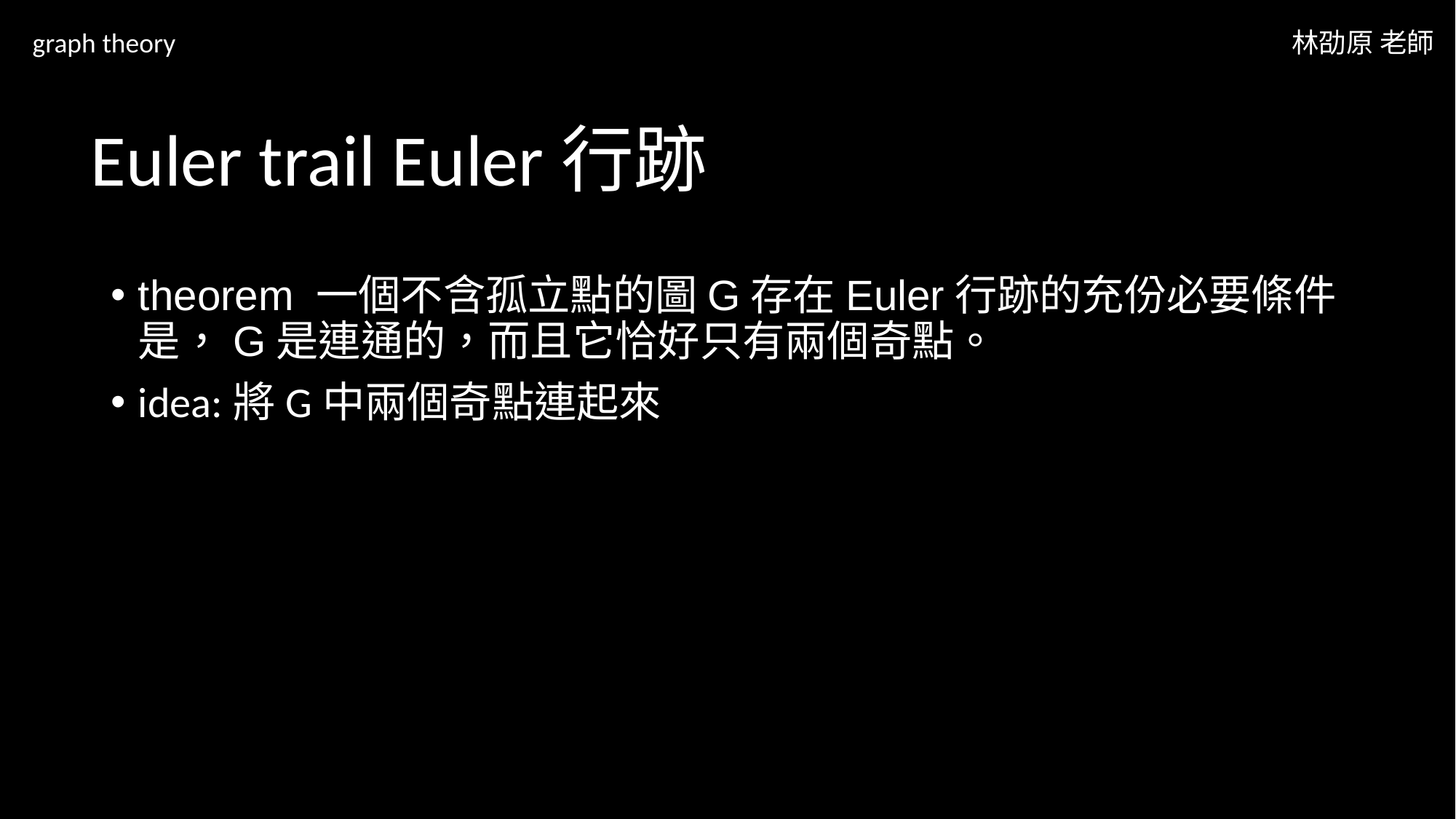

graph theory
林劭原 老師
# Euler trail Euler行跡
theorem 一個不含孤立點的圖G存在Euler行跡的充份必要條件是，G是連通的，而且它恰好只有兩個奇點。
idea:將G中兩個奇點連起來